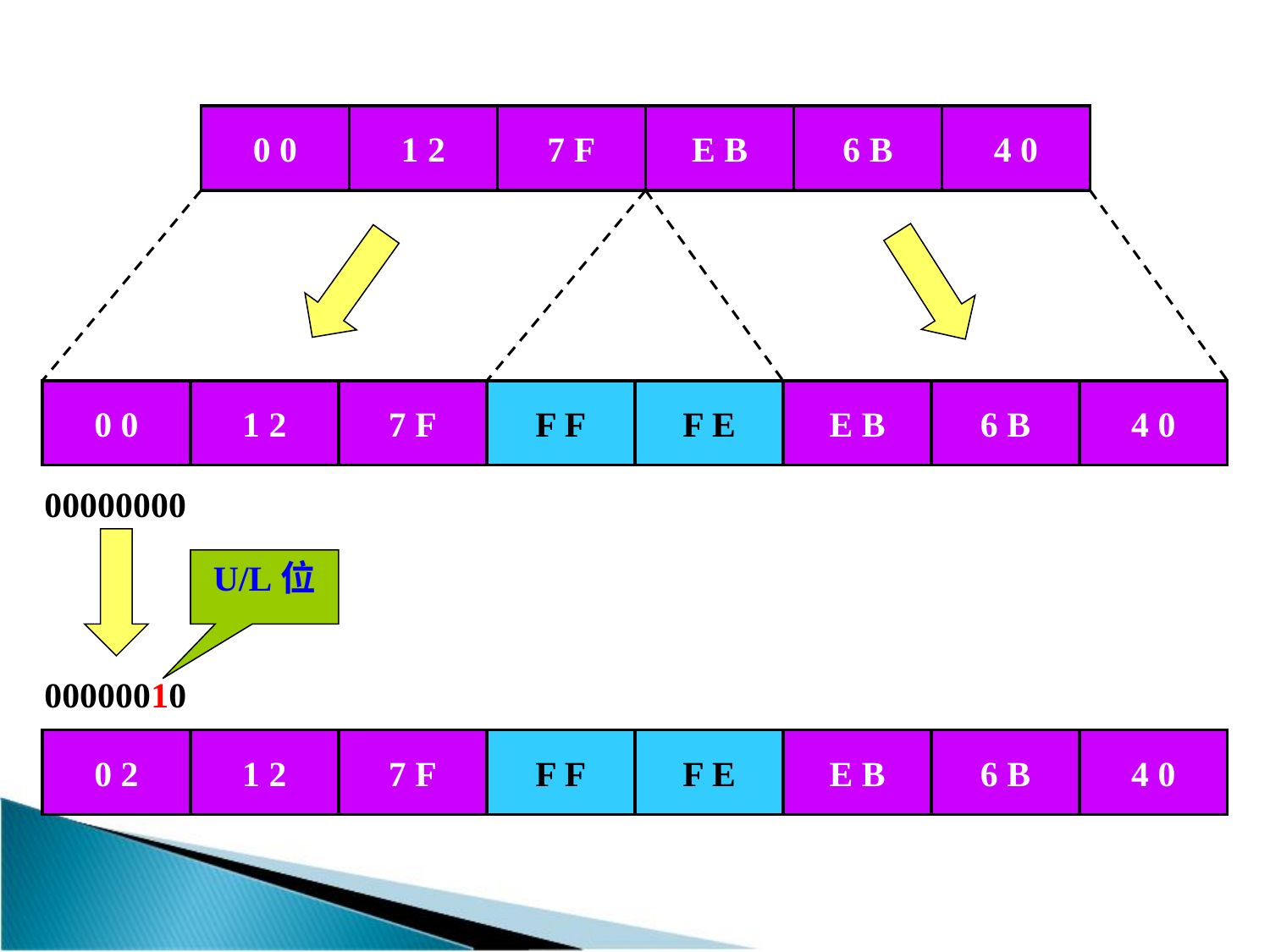

0 0
1 2
7 F
E B
6 B
4 0

0 0
1 2
7 F
F F
F E
E B
6 B
4 0
00000000

U/L位
00000010
0 2
1 2
7 F
F F
F E
E B
6 B
4 0